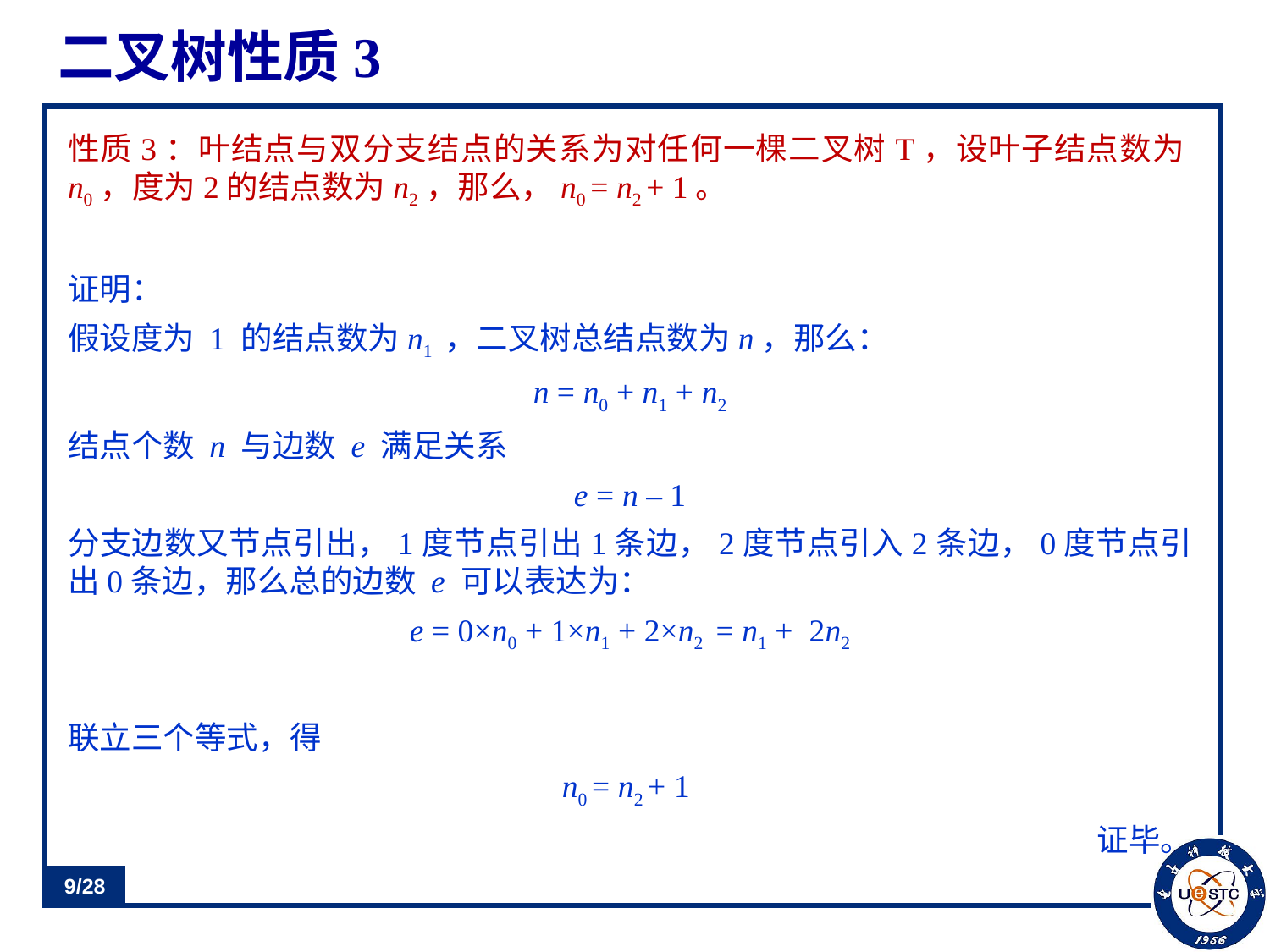

# 二叉树性质3
性质3：叶结点与双分支结点的关系为对任何一棵二叉树T，设叶子结点数为n0，度为2的结点数为n2，那么，n0 = n2 + 1。

证明：
假设度为 1 的结点数为n1 ，二叉树总结点数为n，那么：
n = n0 + n1 + n2
结点个数 n 与边数 e 满足关系
e = n – 1
分支边数又节点引出，1度节点引出1条边，2度节点引入2条边，0度节点引出0条边，那么总的边数 e 可以表达为：
e = 0×n0 + 1×n1 + 2×n2  = n1 +  2n2

联立三个等式，得
n0 = n2 + 1
证毕。
9/28